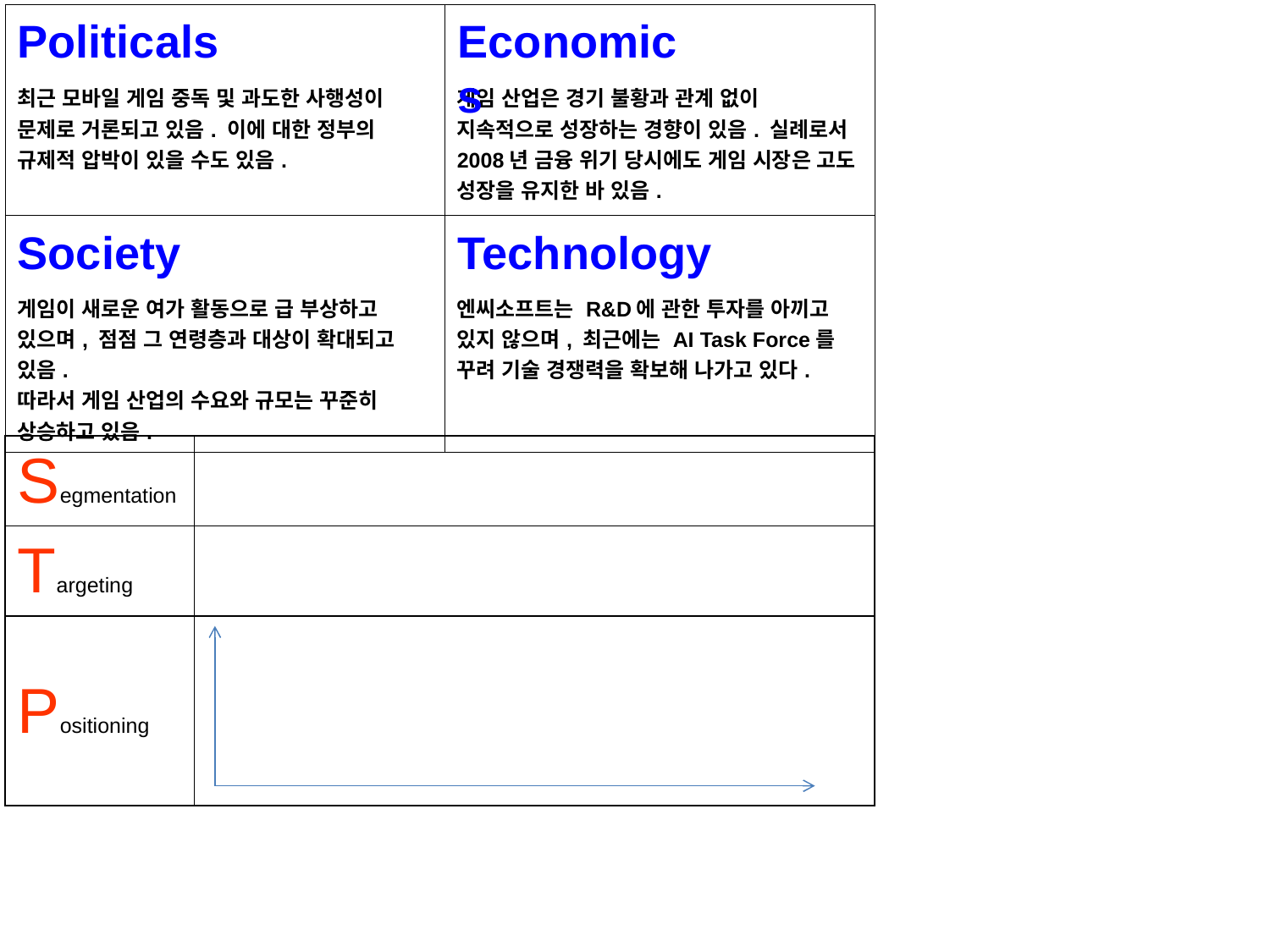

| 최근 모바일 게임 중독 및 과도한 사행성이 문제로 거론되고 있음. 이에 대한 정부의 규제적 압박이 있을 수도 있음. | 게임 산업은 경기 불황과 관계 없이 지속적으로 성장하는 경향이 있음. 실례로서 2008년 금융 위기 당시에도 게임 시장은 고도 성장을 유지한 바 있음. |
| --- | --- |
| 게임이 새로운 여가 활동으로 급 부상하고 있으며, 점점 그 연령층과 대상이 확대되고 있음. 따라서 게임 산업의 수요와 규모는 꾸준히 상승하고 있음. | 엔씨소프트는 R&D에 관한 투자를 아끼고 있지 않으며, 최근에는 AI Task Force를 꾸려 기술 경쟁력을 확보해 나가고 있다. |
Politicals
Economics
Society
Technology
| Segmentation |  |
| --- | --- |
| Targeting |  |
| Positioning |  |